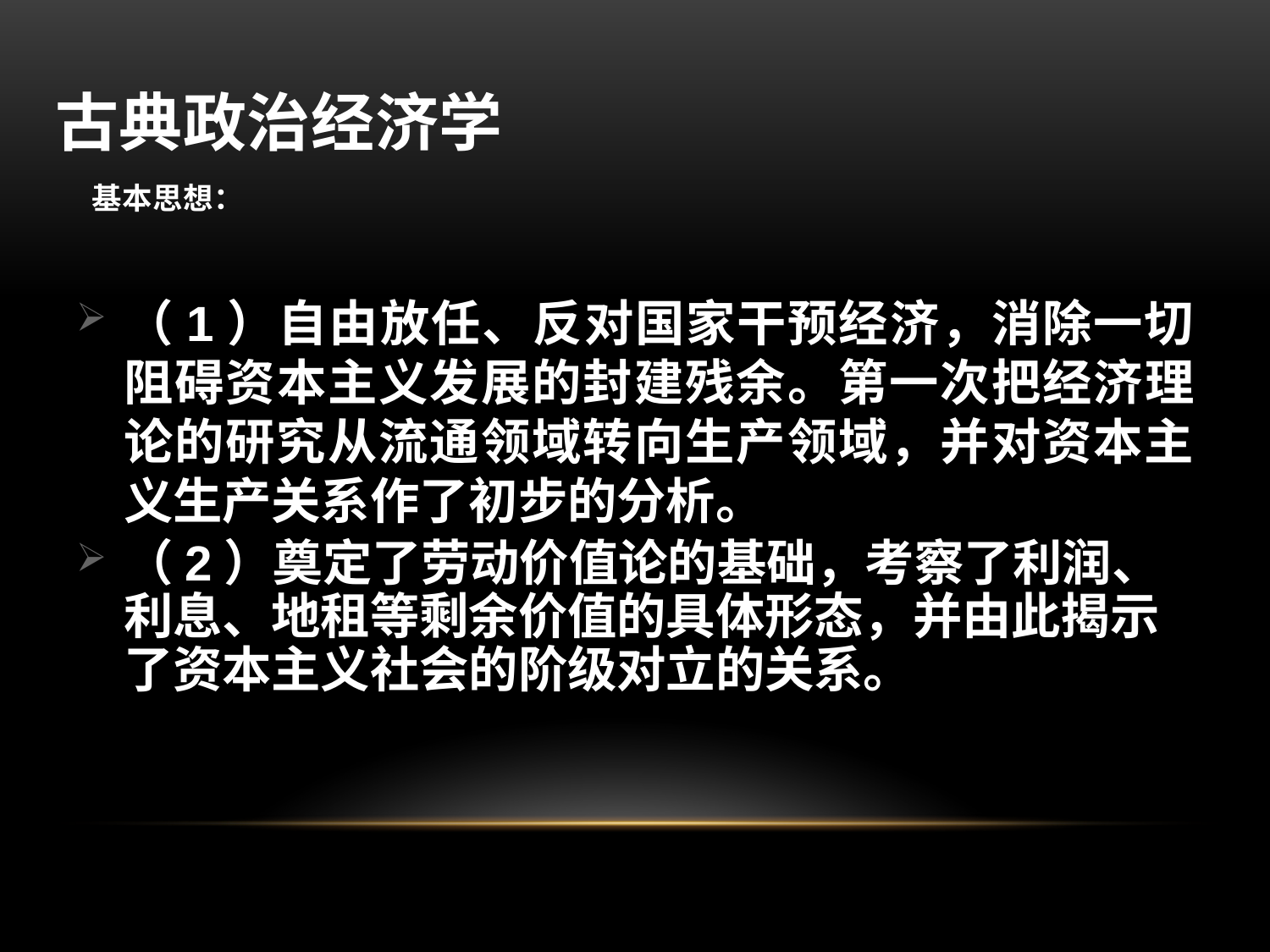

古典政治经济学
    基本思想：
（1）自由放任、反对国家干预经济，消除一切阻碍资本主义发展的封建残余。第一次把经济理论的研究从流通领域转向生产领域，并对资本主义生产关系作了初步的分析。
（2）奠定了劳动价值论的基础，考察了利润、利息、地租等剩余价值的具体形态，并由此揭示了资本主义社会的阶级对立的关系。